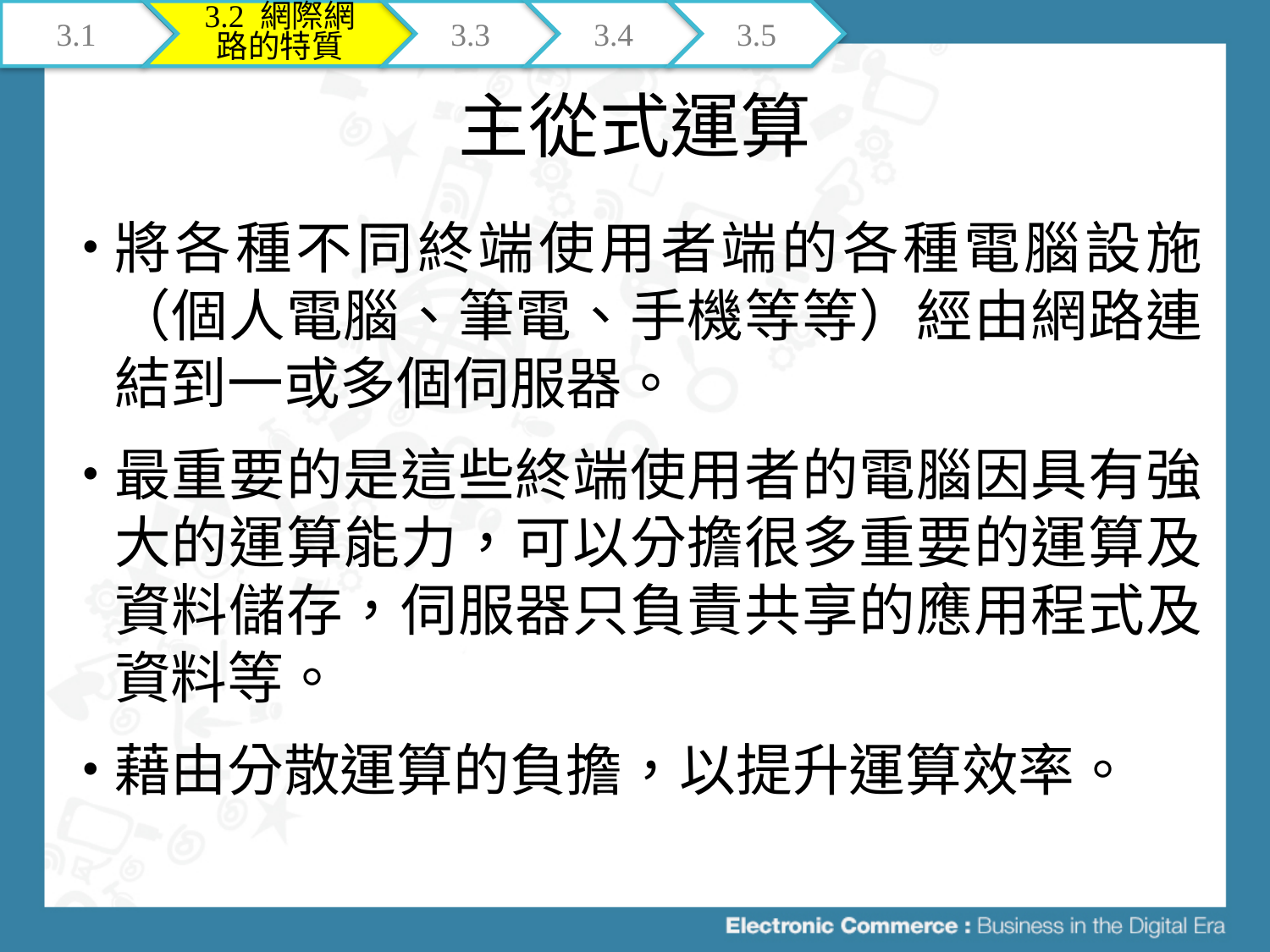

3.1
3.2 網際網路的特質
3.3
3.4
3.5
# 主從式運算
將各種不同終端使用者端的各種電腦設施（個人電腦、筆電、手機等等）經由網路連結到一或多個伺服器。
最重要的是這些終端使用者的電腦因具有強大的運算能力，可以分擔很多重要的運算及資料儲存，伺服器只負責共享的應用程式及資料等。
藉由分散運算的負擔，以提升運算效率。